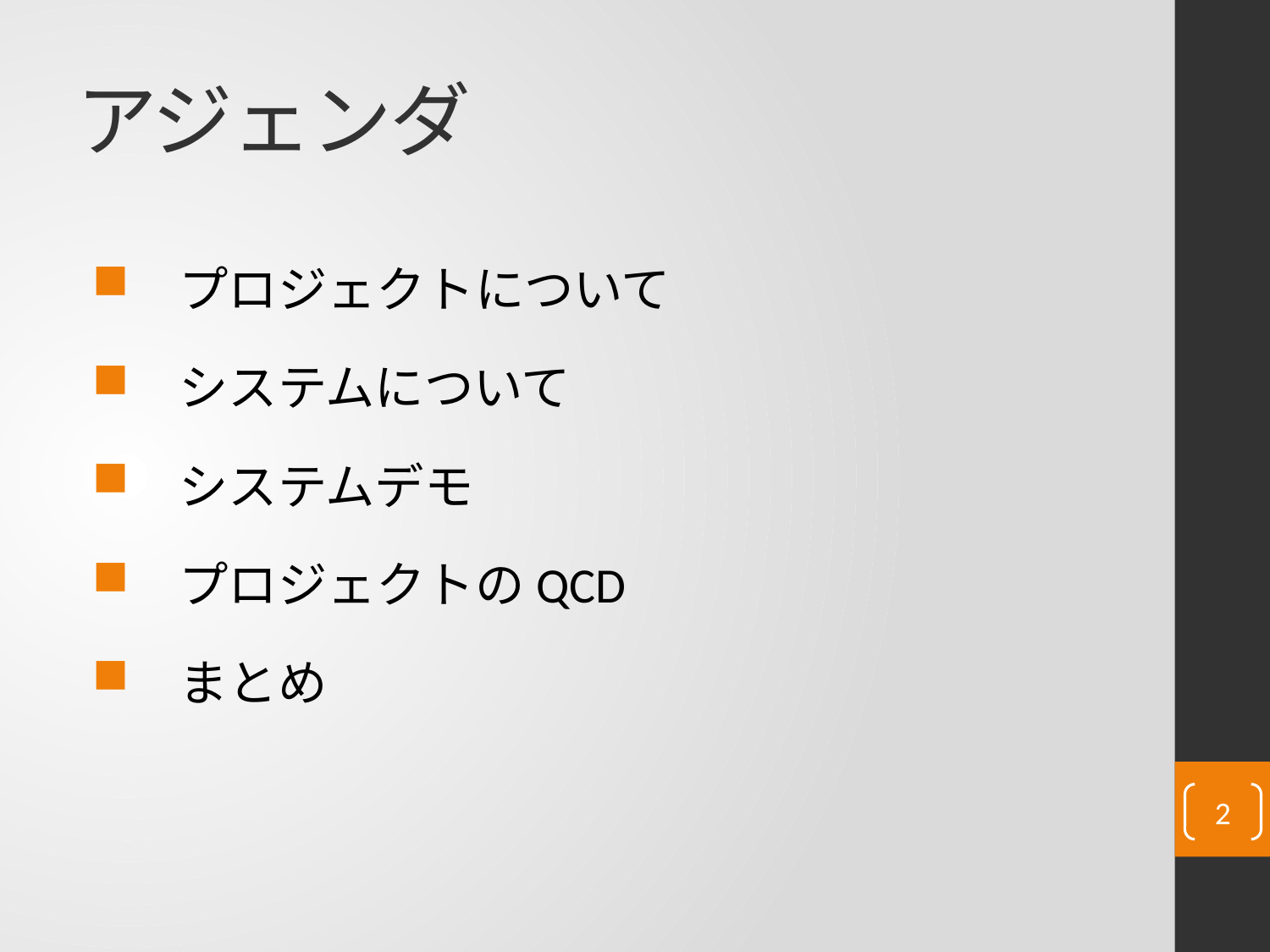

# アジェンダ
　プロジェクトについて
　システムについて
　システムデモ
　プロジェクトのQCD
　まとめ

2